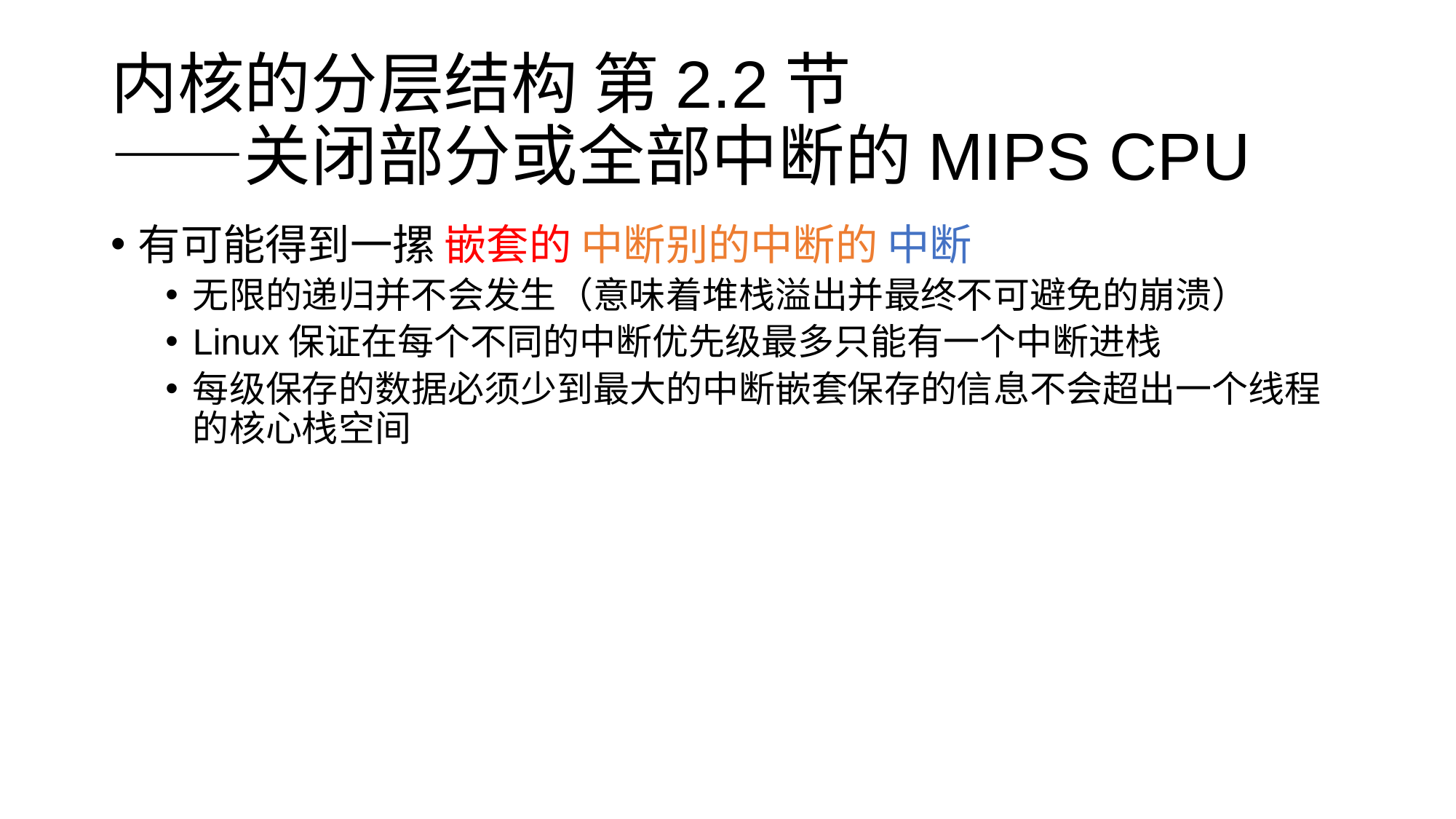

# 内核的分层结构 第2.2节 ——关闭部分或全部中断的MIPS CPU
有可能得到一摞 嵌套的 中断别的中断的 中断
无限的递归并不会发生（意味着堆栈溢出并最终不可避免的崩溃）
Linux保证在每个不同的中断优先级最多只能有一个中断进栈
每级保存的数据必须少到最大的中断嵌套保存的信息不会超出一个线程的核心栈空间